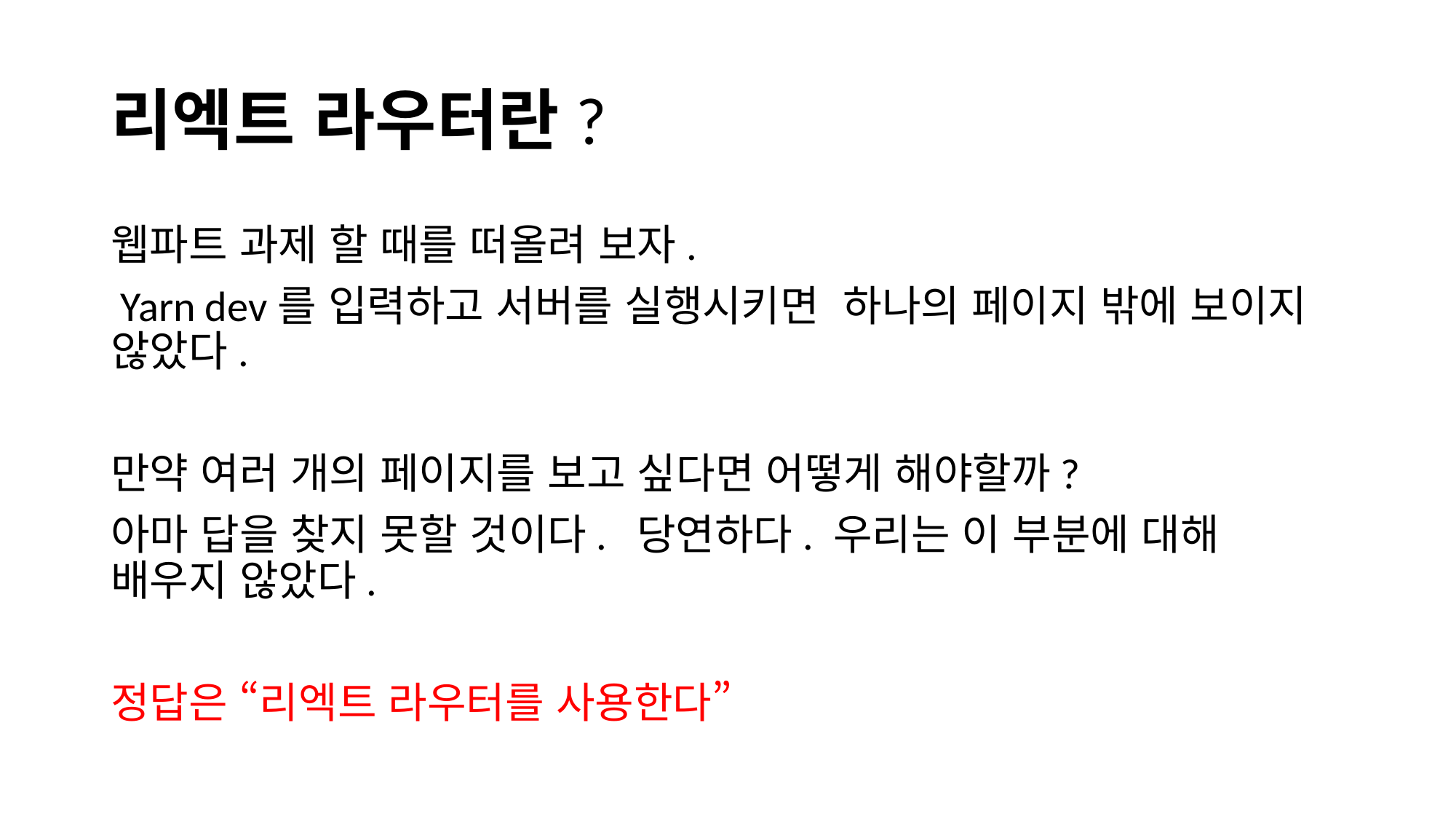

# 리엑트 라우터란?
웹파트 과제 할 때를 떠올려 보자.
 Yarn dev를 입력하고 서버를 실행시키면  하나의 페이지 밖에 보이지 않았다.

만약 여러 개의 페이지를 보고 싶다면 어떻게 해야할까?
아마 답을 찾지 못할 것이다.  당연하다. 우리는 이 부분에 대해 배우지 않았다.

정답은 “리엑트 라우터를 사용한다”